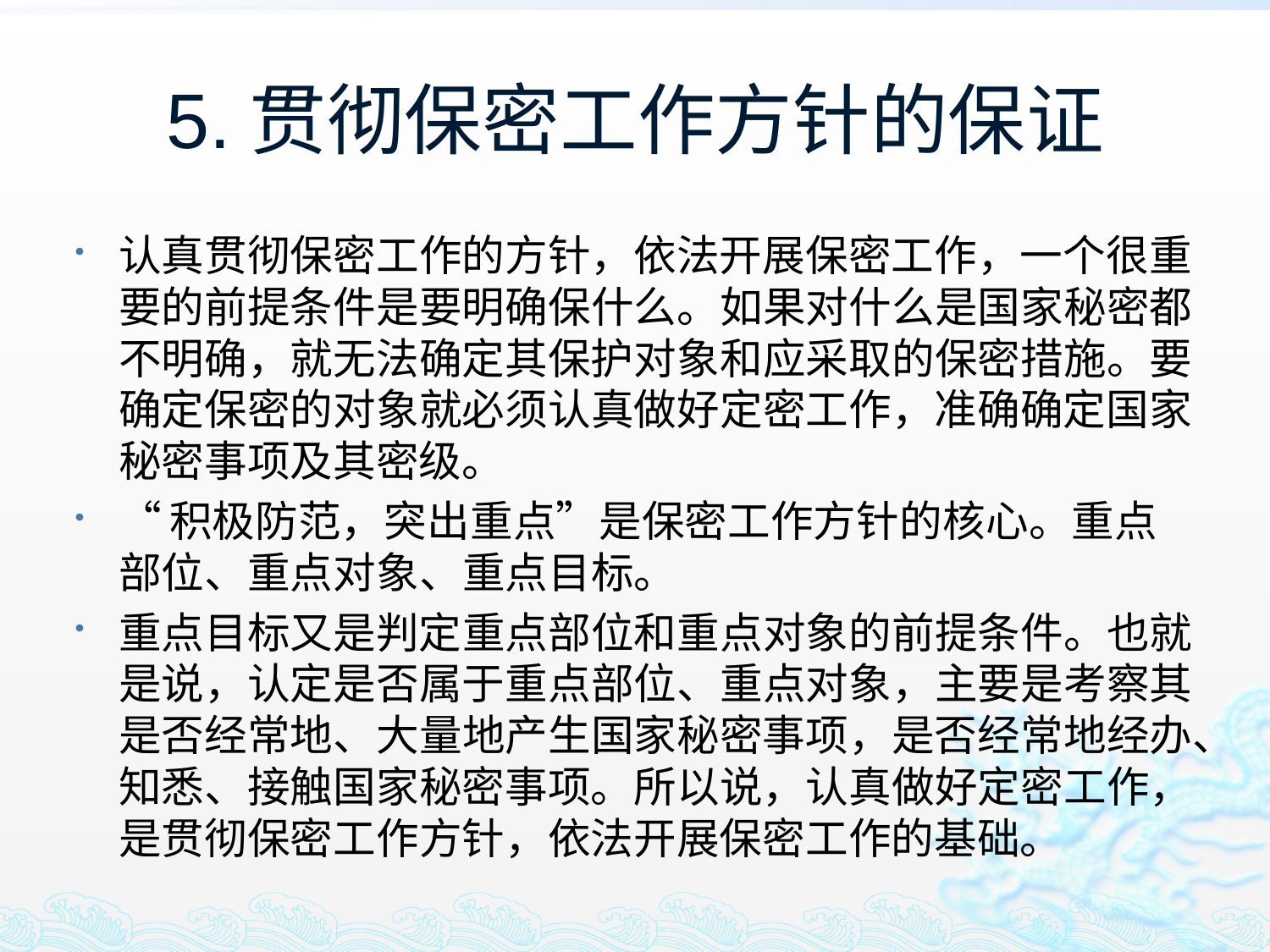

# 5.贯彻保密工作方针的保证
认真贯彻保密工作的方针，依法开展保密工作，一个很重要的前提条件是要明确保什么。如果对什么是国家秘密都不明确，就无法确定其保护对象和应采取的保密措施。要确定保密的对象就必须认真做好定密工作，准确确定国家秘密事项及其密级。
“积极防范，突出重点”是保密工作方针的核心。重点部位、重点对象、重点目标。
重点目标又是判定重点部位和重点对象的前提条件。也就是说，认定是否属于重点部位、重点对象，主要是考察其是否经常地、大量地产生国家秘密事项，是否经常地经办、知悉、接触国家秘密事项。所以说，认真做好定密工作，是贯彻保密工作方针，依法开展保密工作的基础。